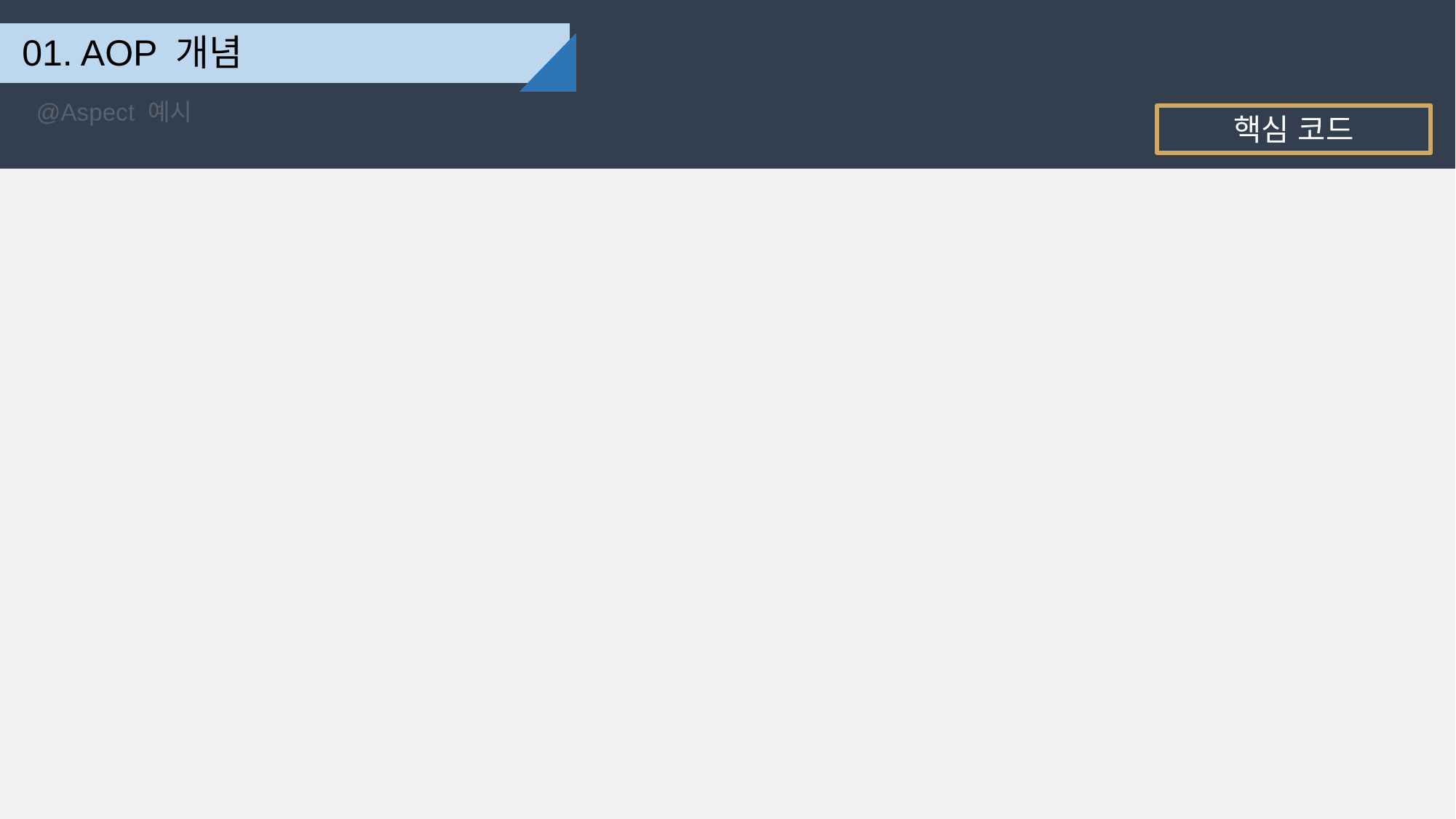

01. AOP 개념

@Aspect 예시
핵심 코드